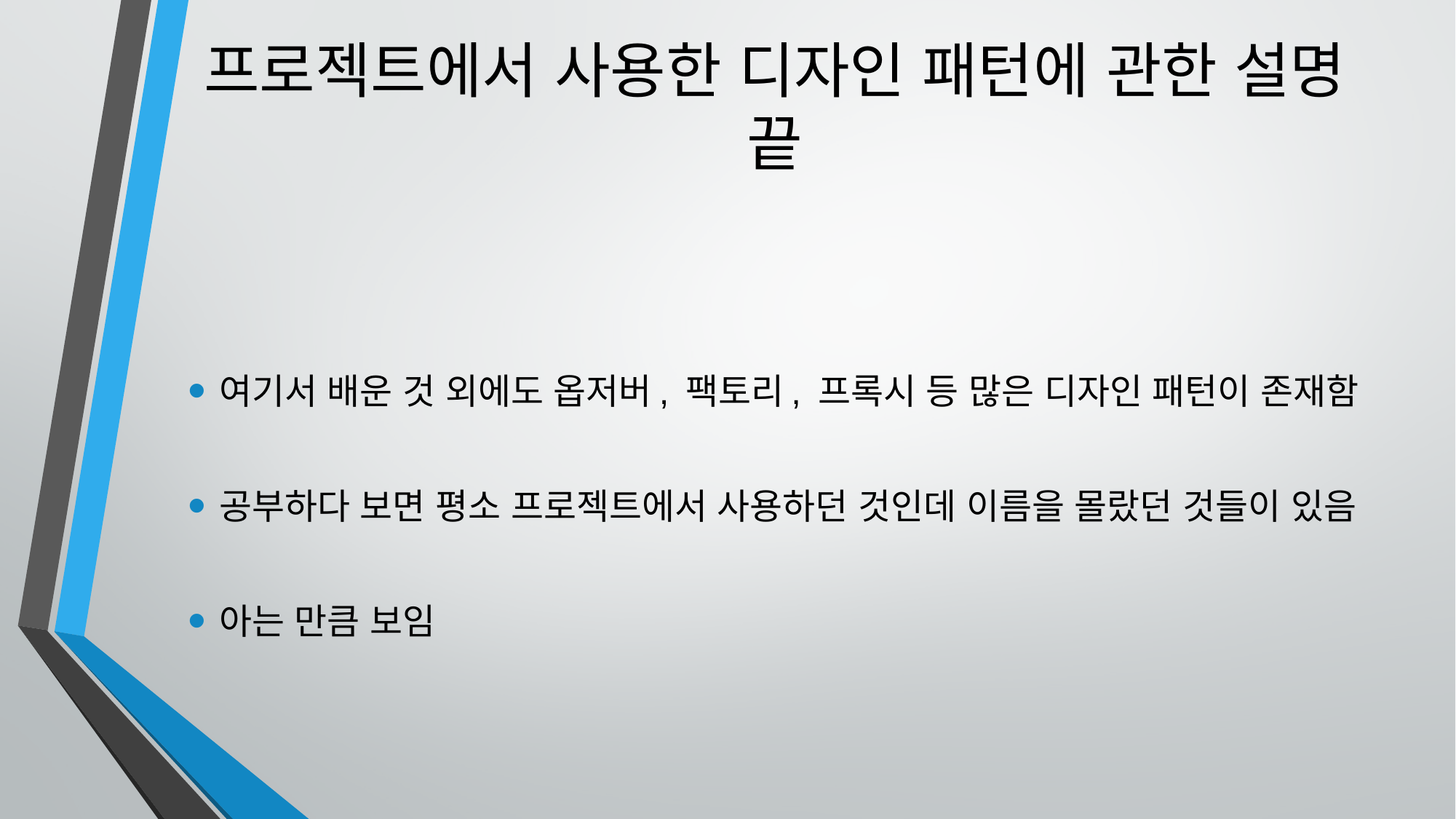

# 프로젝트에서 사용한 디자인 패턴에 관한 설명 끝
여기서 배운 것 외에도 옵저버, 팩토리, 프록시 등 많은 디자인 패턴이 존재함

공부하다 보면 평소 프로젝트에서 사용하던 것인데 이름을 몰랐던 것들이 있음

아는 만큼 보임